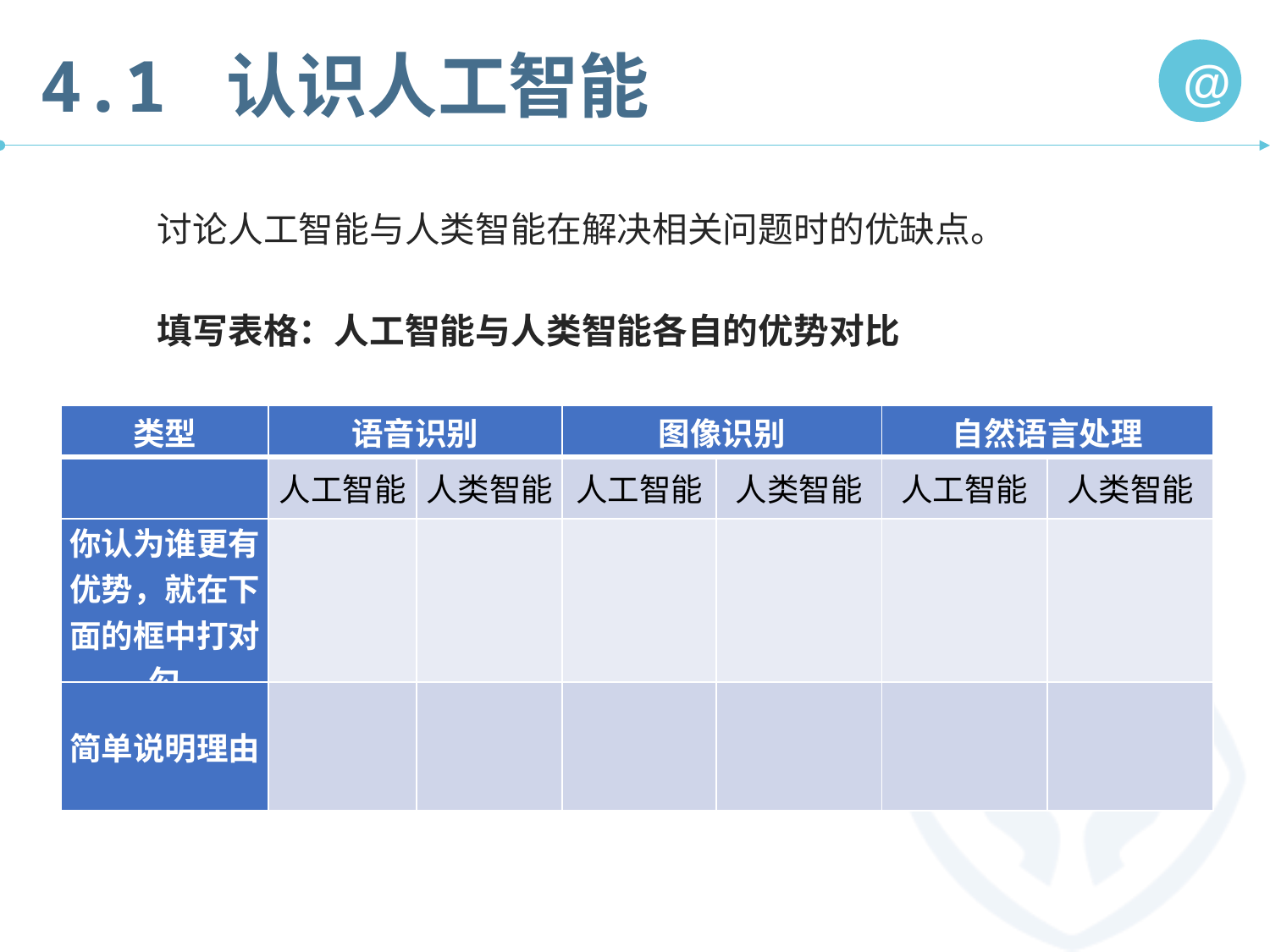

讨论人工智能与人类智能在解决相关问题时的优缺点。

填写表格：人工智能与人类智能各自的优势对比
| 类型 | 语音识别 |  | 图像识别 |  | 自然语言处理 |  |
| --- | --- | --- | --- | --- | --- | --- |
|  | 人工智能 | 人类智能 | 人工智能 | 人类智能 | 人工智能 | 人类智能 |
| 你认为谁更有优势，就在下面的框中打对勾 |  |  |  |  |  |  |
| 简单说明理由 |  |  |  |  |  |  |